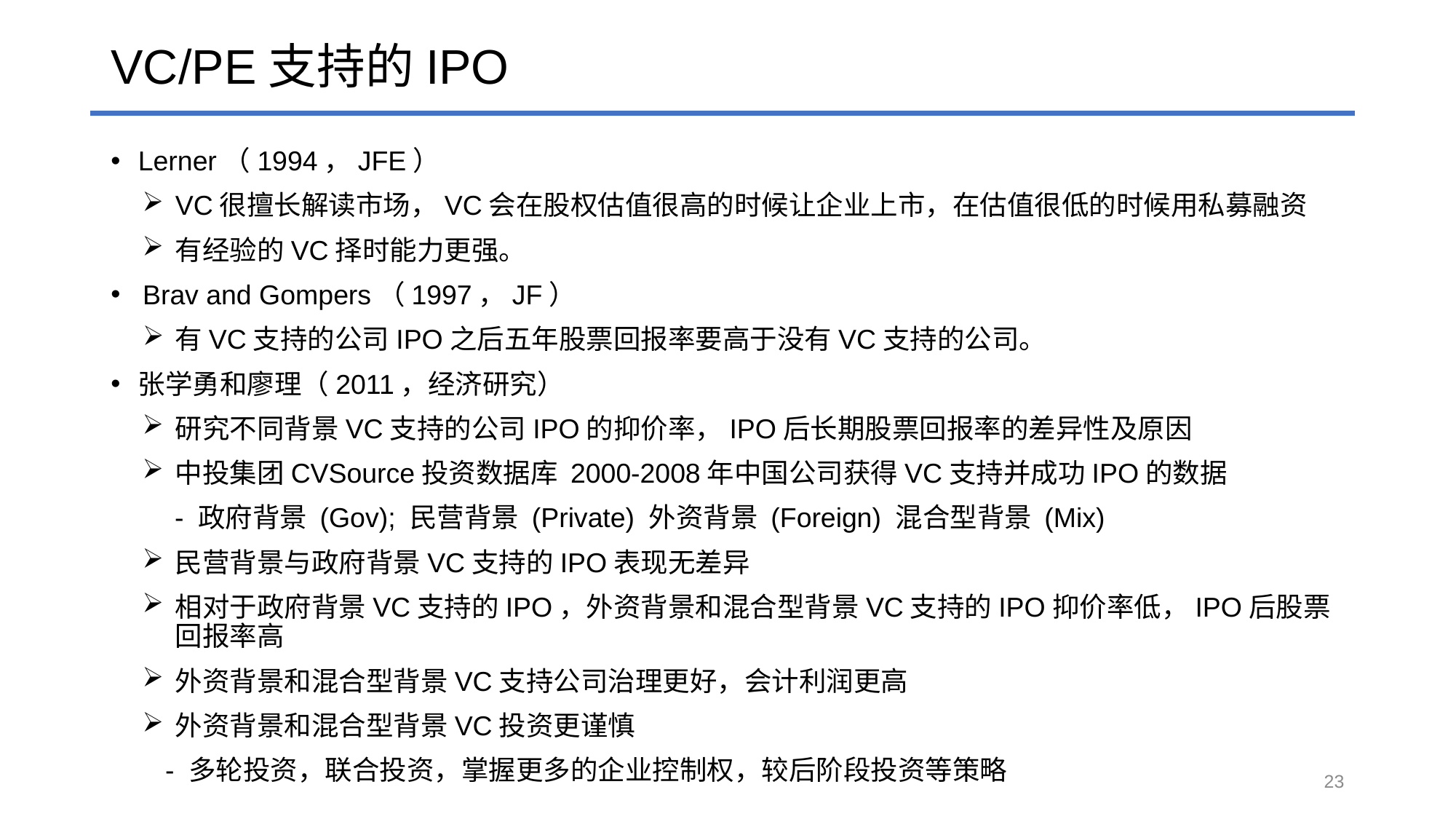

# VC/PE支持的IPO
Lerner（1994，JFE）
VC很擅长解读市场，VC会在股权估值很高的时候让企业上市，在估值很低的时候用私募融资
有经验的VC择时能力更强。
Brav and Gompers（1997，JF）
有VC支持的公司IPO之后五年股票回报率要高于没有VC支持的公司。
张学勇和廖理（2011，经济研究）
研究不同背景VC支持的公司IPO的抑价率，IPO后长期股票回报率的差异性及原因
中投集团CVSource投资数据库 2000-2008年中国公司获得VC支持并成功IPO的数据
- 政府背景 (Gov); 民营背景 (Private) 外资背景 (Foreign) 混合型背景 (Mix)
民营背景与政府背景VC支持的IPO表现无差异
相对于政府背景VC支持的IPO，外资背景和混合型背景VC支持的IPO抑价率低，IPO后股票回报率高
外资背景和混合型背景VC支持公司治理更好，会计利润更高
外资背景和混合型背景VC投资更谨慎
   - 多轮投资，联合投资，掌握更多的企业控制权，较后阶段投资等策略
23